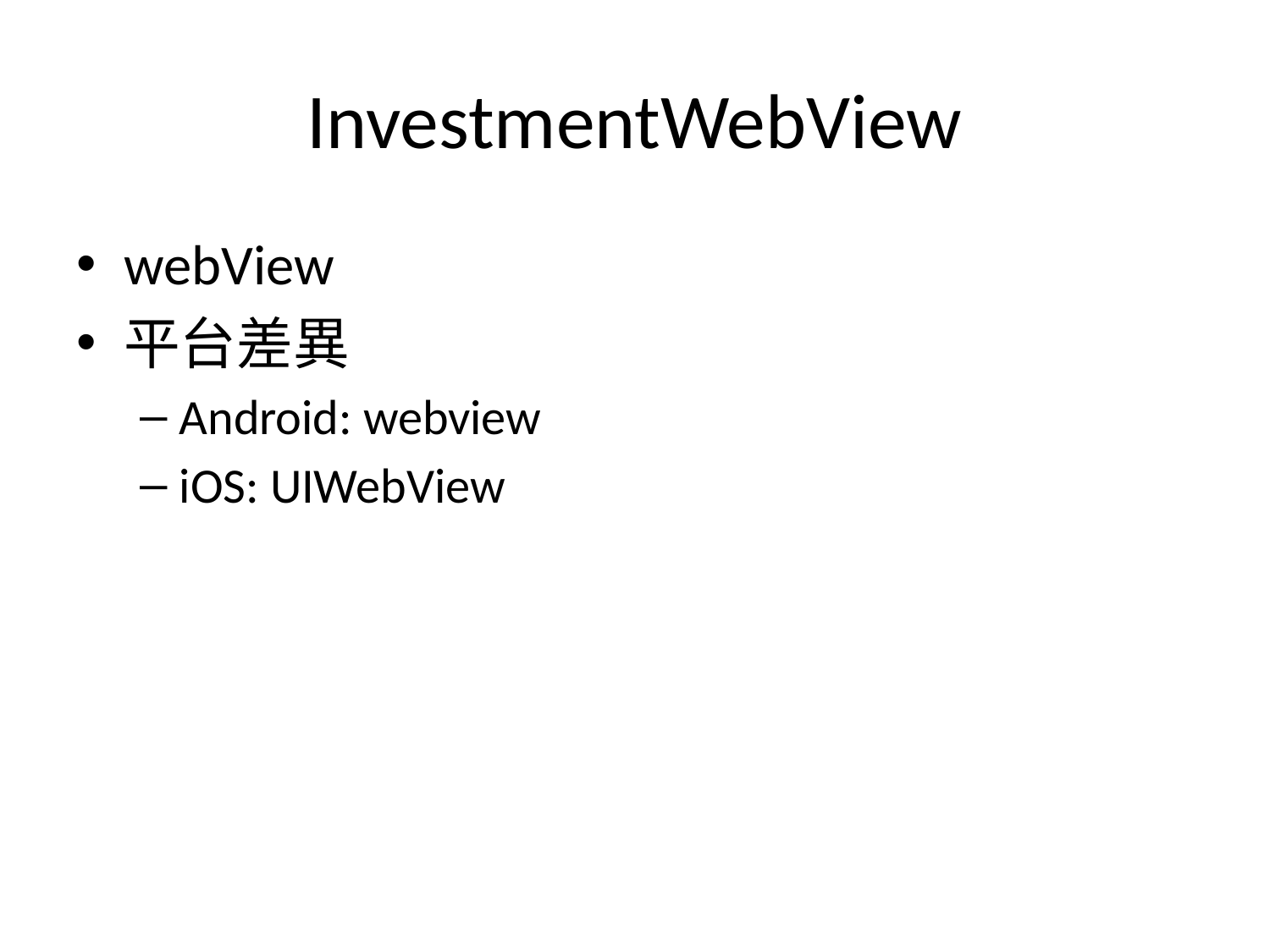

# InvestmentWebView
webView
平台差異
Android: webview
iOS: UIWebView